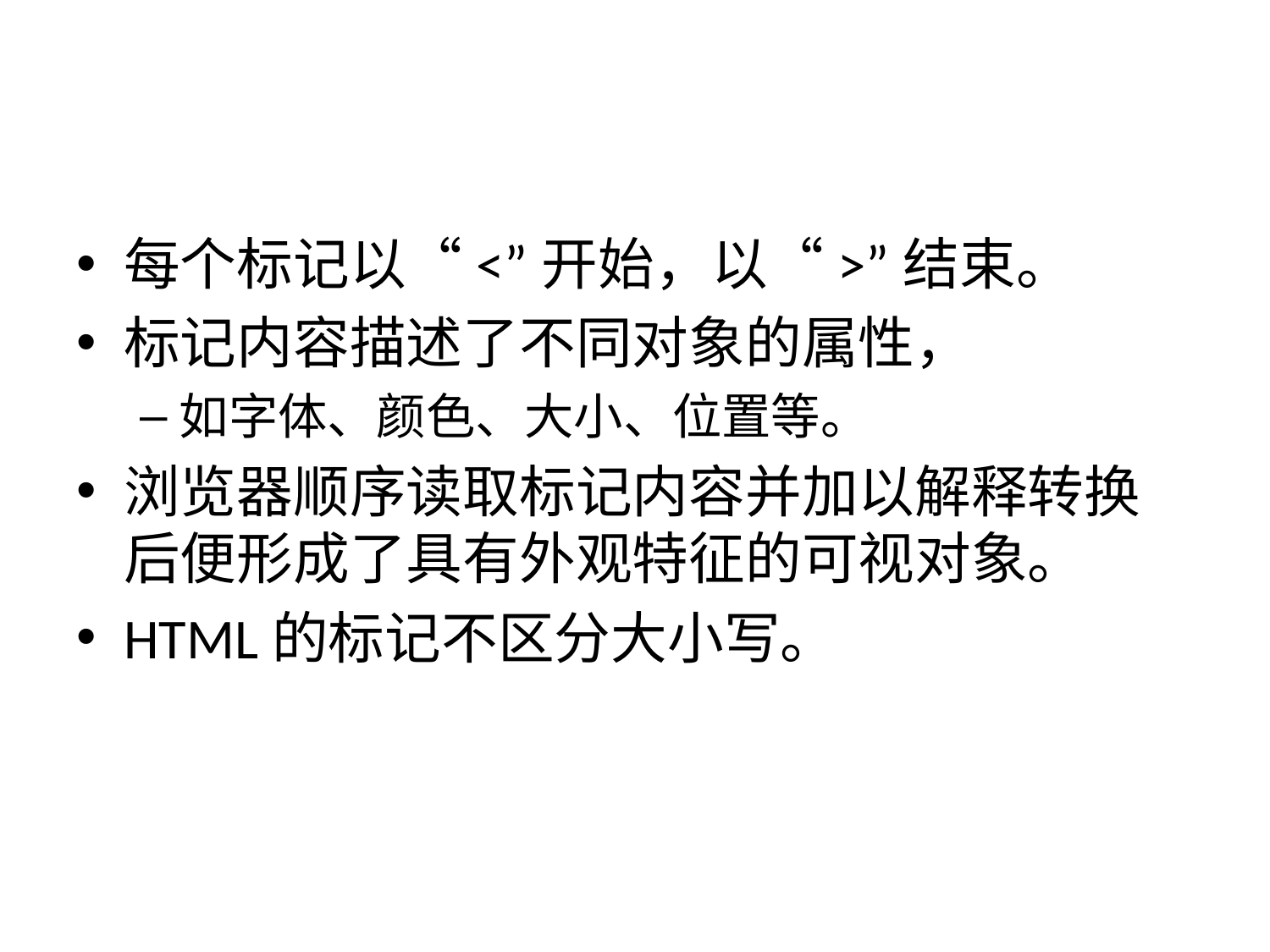

#
每个标记以“<”开始，以“>”结束。
标记内容描述了不同对象的属性，
如字体、颜色、大小、位置等。
浏览器顺序读取标记内容并加以解释转换后便形成了具有外观特征的可视对象。
HTML的标记不区分大小写。